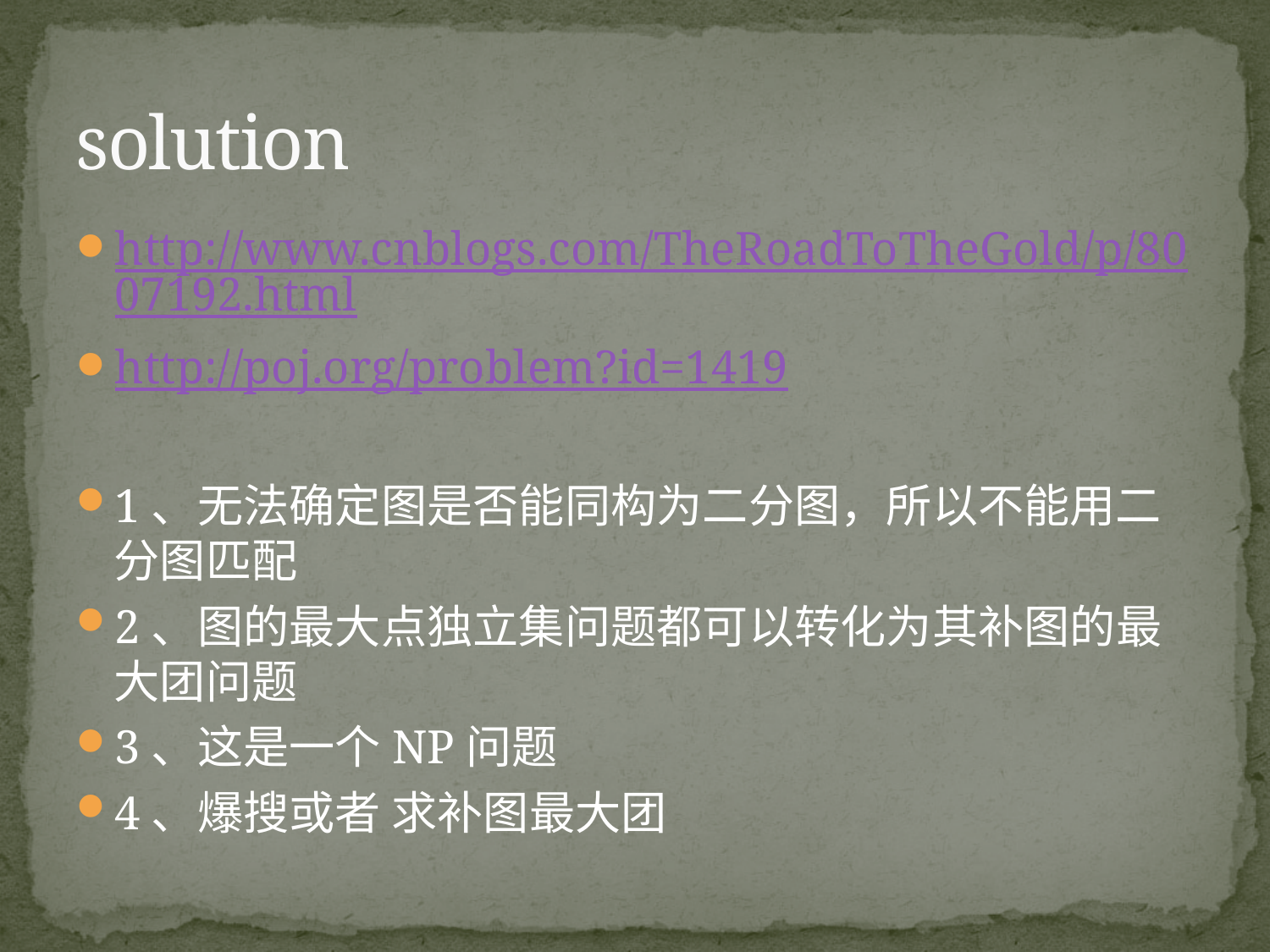

# solution
http://www.cnblogs.com/TheRoadToTheGold/p/8007192.html
http://poj.org/problem?id=1419

1、无法确定图是否能同构为二分图，所以不能用二分图匹配
2、图的最大点独立集问题都可以转化为其补图的最大团问题
3、这是一个NP问题
4、爆搜或者 求补图最大团